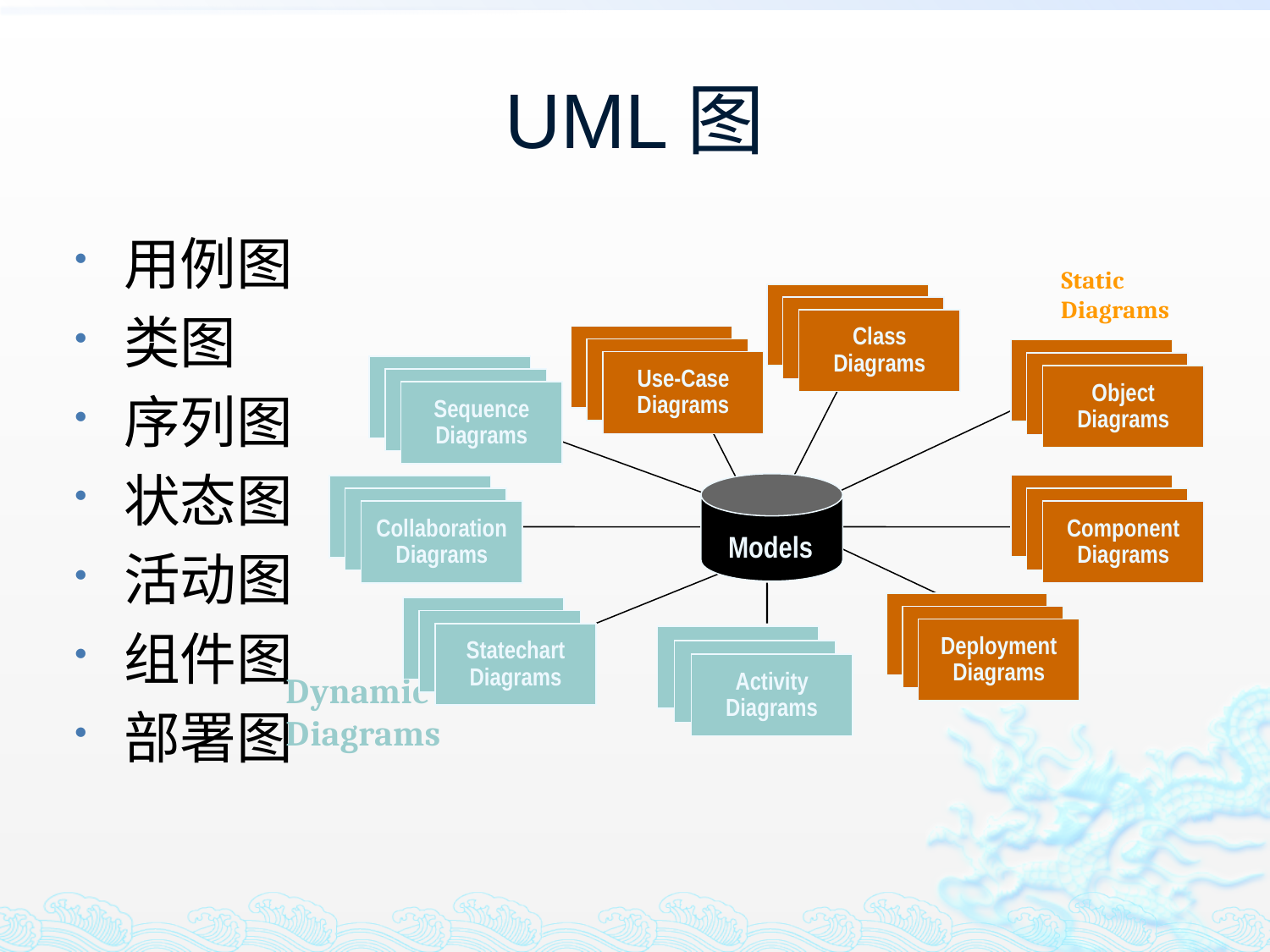

# UML图
用例图
类图
序列图
状态图
活动图
组件图
部署图

Static Diagrams

Class
Diagrams

Use-Case
Diagrams

Object
Diagrams

Sequence
Diagrams

Component
Diagrams
Collaboration
Diagrams
Models

Deployment
Diagrams
Statechart
Diagrams

Activity
Diagrams
Dynamic Diagrams